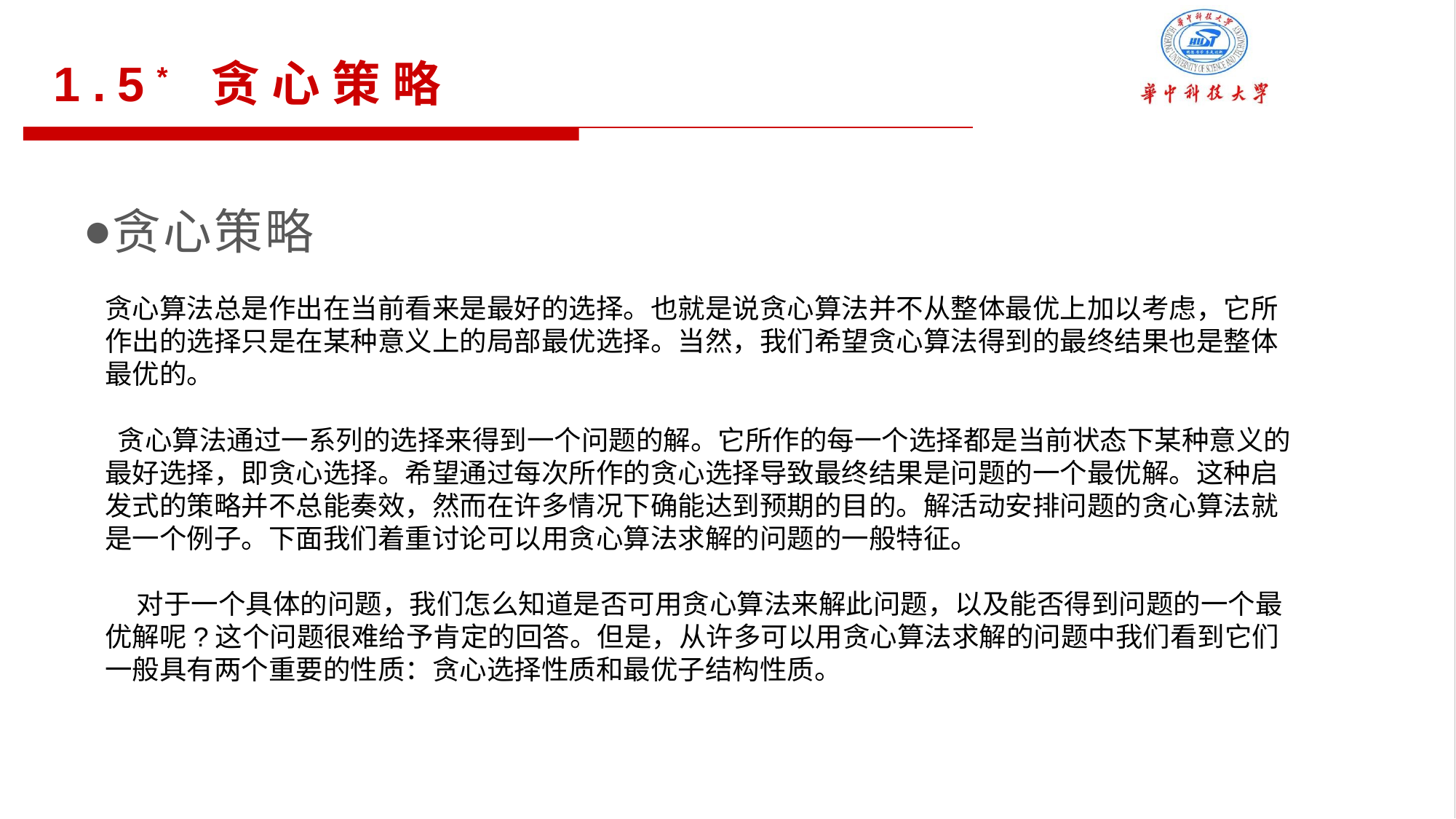

1.5* 贪心策略

贪心策略
贪心算法总是作出在当前看来是最好的选择。也就是说贪心算法并不从整体最优上加以考虑，它所作出的选择只是在某种意义上的局部最优选择。当然，我们希望贪心算法得到的最终结果也是整体最优的。
 贪心算法通过一系列的选择来得到一个问题的解。它所作的每一个选择都是当前状态下某种意义的最好选择，即贪心选择。希望通过每次所作的贪心选择导致最终结果是问题的一个最优解。这种启发式的策略并不总能奏效，然而在许多情况下确能达到预期的目的。解活动安排问题的贪心算法就是一个例子。下面我们着重讨论可以用贪心算法求解的问题的一般特征。

    对于一个具体的问题，我们怎么知道是否可用贪心算法来解此问题，以及能否得到问题的一个最优解呢?这个问题很难给予肯定的回答。但是，从许多可以用贪心算法求解的问题中我们看到它们一般具有两个重要的性质：贪心选择性质和最优子结构性质。